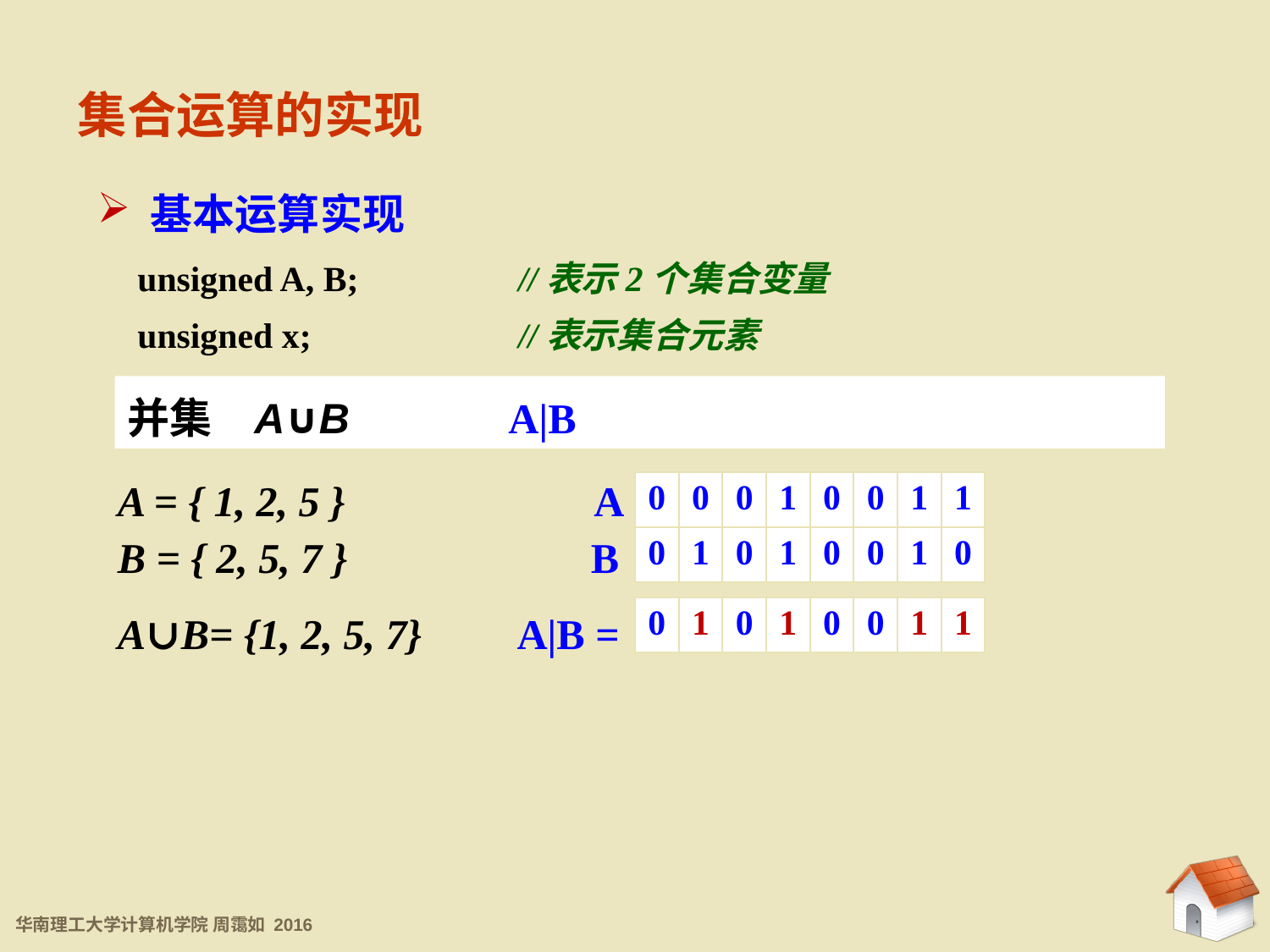

集合运算的实现
 基本运算实现
unsigned A, B;		//表示2个集合变量
unsigned x;		//表示集合元素
并集	A∪B		A|B
A = { 1, 2, 5 }	                     A
B = { 2, 5, 7 }                       B
A∪B= {1, 2, 5, 7}         A|B =
| 0 | 0 | 0 | 1 | 0 | 0 | 1 | 1 |
| --- | --- | --- | --- | --- | --- | --- | --- |
| 0 | 1 | 0 | 1 | 0 | 0 | 1 | 0 |
| 0 | 1 | 0 | 1 | 0 | 0 | 1 | 1 |
| --- | --- | --- | --- | --- | --- | --- | --- |